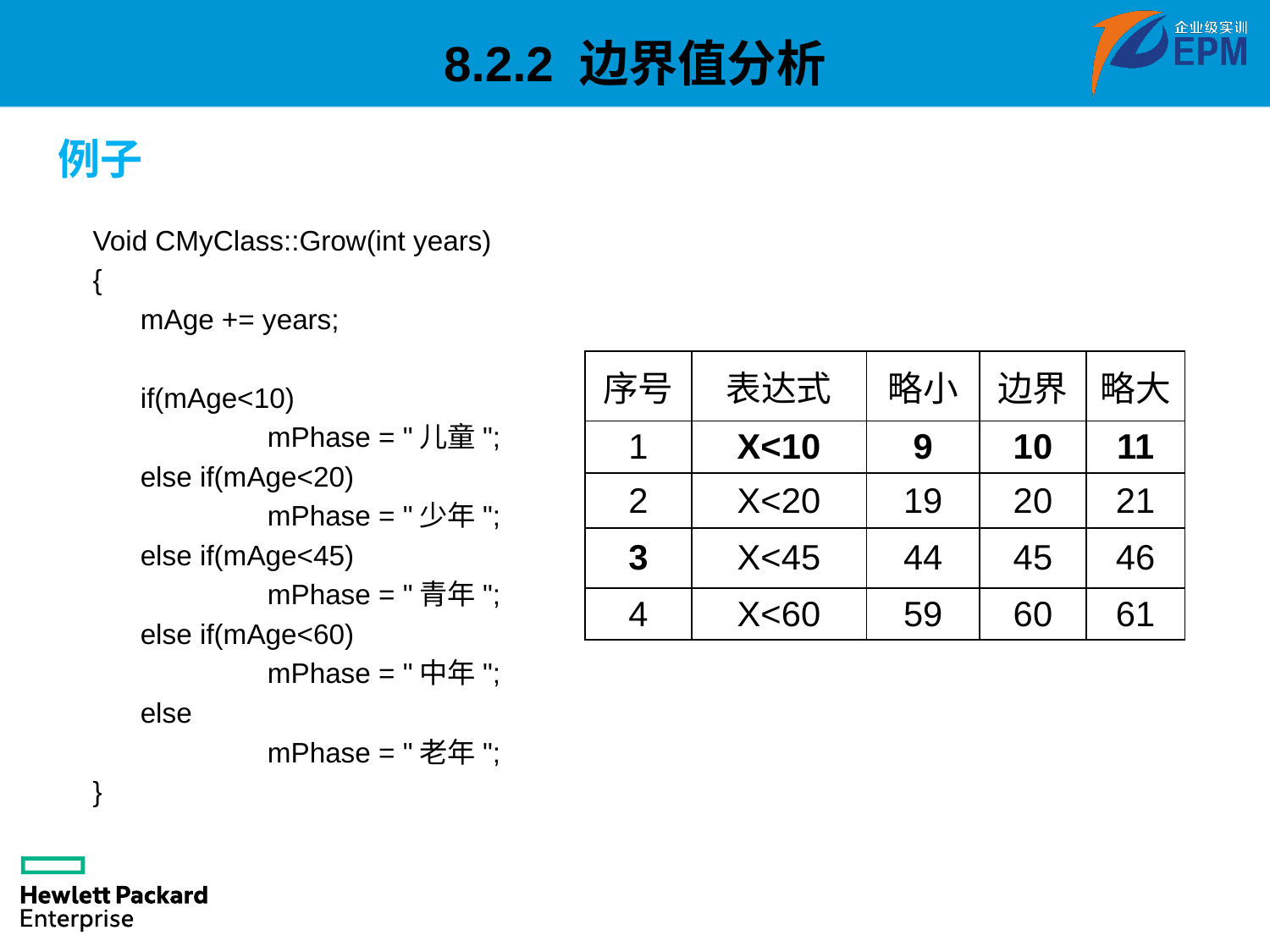

8.2.2 边界值分析
例子
Void CMyClass::Grow(int years)
{
	mAge += years;

	if(mAge<10)
		mPhase = "儿童";
	else if(mAge<20)
		mPhase = "少年";
	else if(mAge<45)
		mPhase = "青年";
	else if(mAge<60)
		mPhase = "中年";
	else
		mPhase = "老年";
}
| 序号 | 表达式 | 略小 | 边界 | 略大 |
| --- | --- | --- | --- | --- |
| 1 | X<10 | 9 | 10 | 11 |
| 2 | X<20 | 19 | 20 | 21 |
| 3 | X<45 | 44 | 45 | 46 |
| 4 | X<60 | 59 | 60 | 61 |